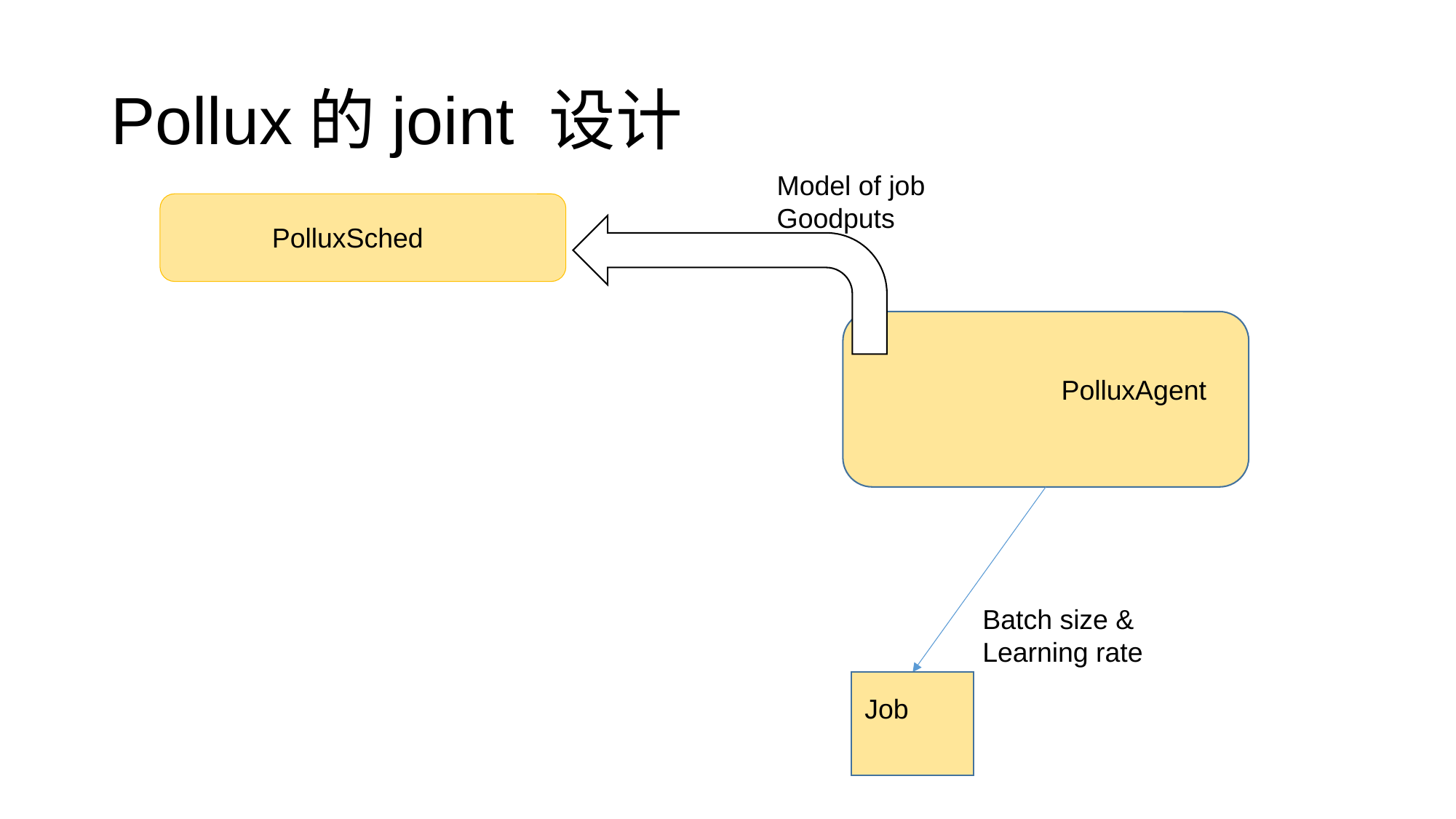

# Pollux的joint 设计
Model of job Goodputs

PolluxSched

PolluxAgent
Batch size &
Learning rate

Job